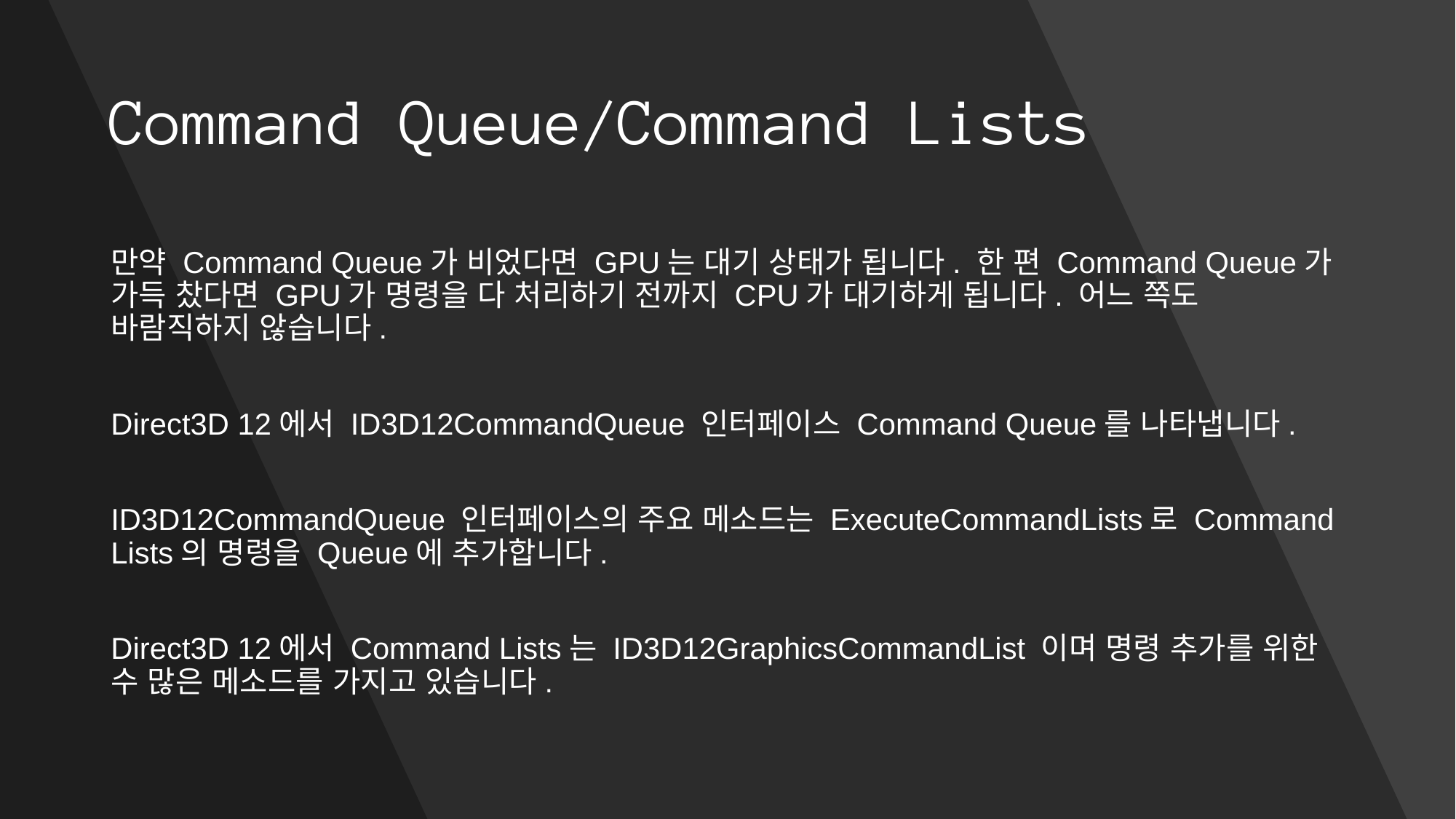

# Command Queue/Command Lists
만약 Command Queue가 비었다면 GPU는 대기 상태가 됩니다. 한 편 Command Queue가 가득 찼다면 GPU가 명령을 다 처리하기 전까지 CPU가 대기하게 됩니다. 어느 쪽도 바람직하지 않습니다.

Direct3D 12에서 ID3D12CommandQueue 인터페이스 Command Queue를 나타냅니다.

ID3D12CommandQueue 인터페이스의 주요 메소드는 ExecuteCommandLists로 Command Lists의 명령을 Queue에 추가합니다.

Direct3D 12에서 Command Lists는 ID3D12GraphicsCommandList 이며 명령 추가를 위한 수 많은 메소드를 가지고 있습니다.